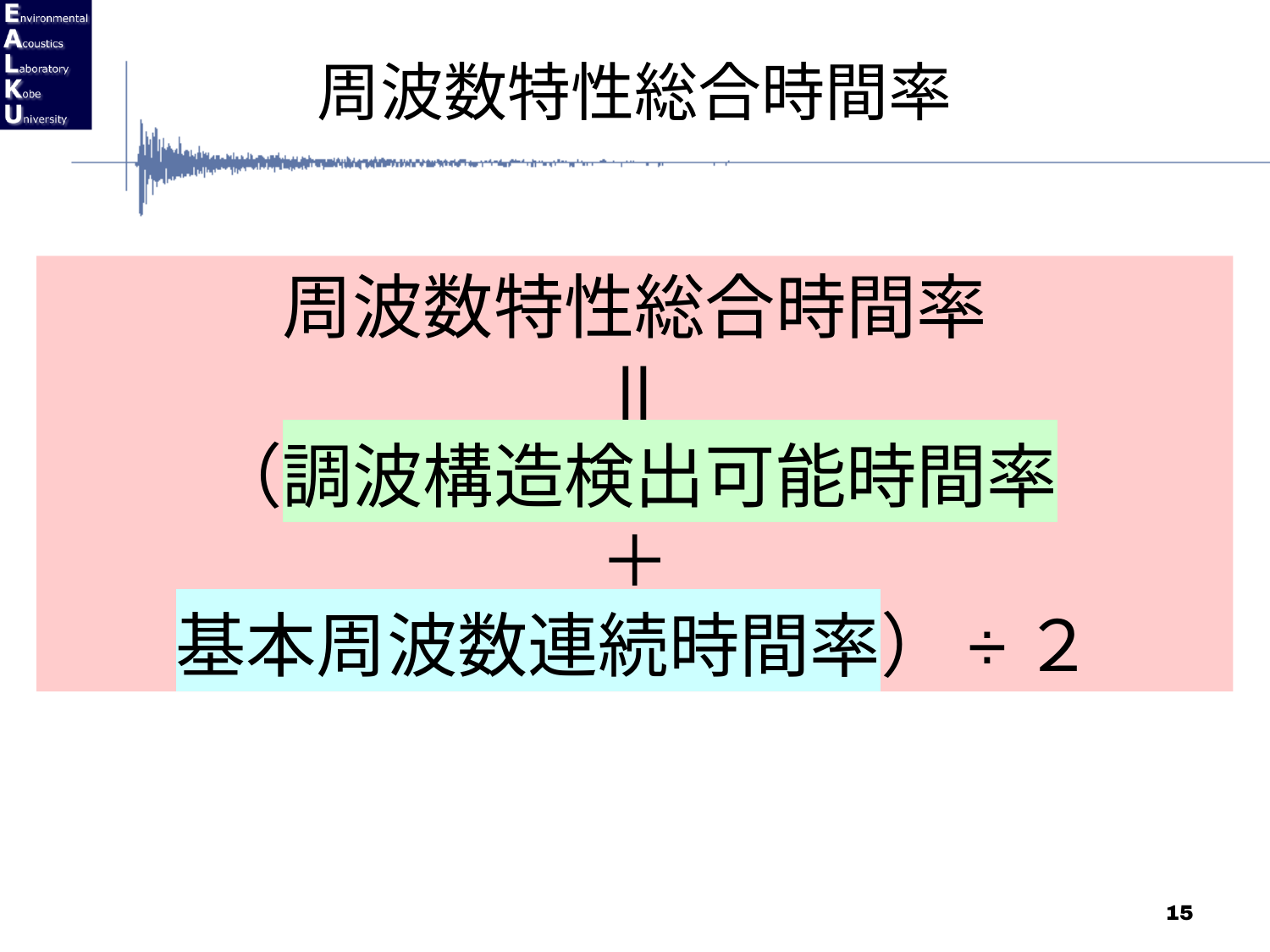

# 周波数特性総合時間率
周波数特性総合時間率
||
（調波構造検出可能時間率
＋
基本周波数連続時間率）÷２
15